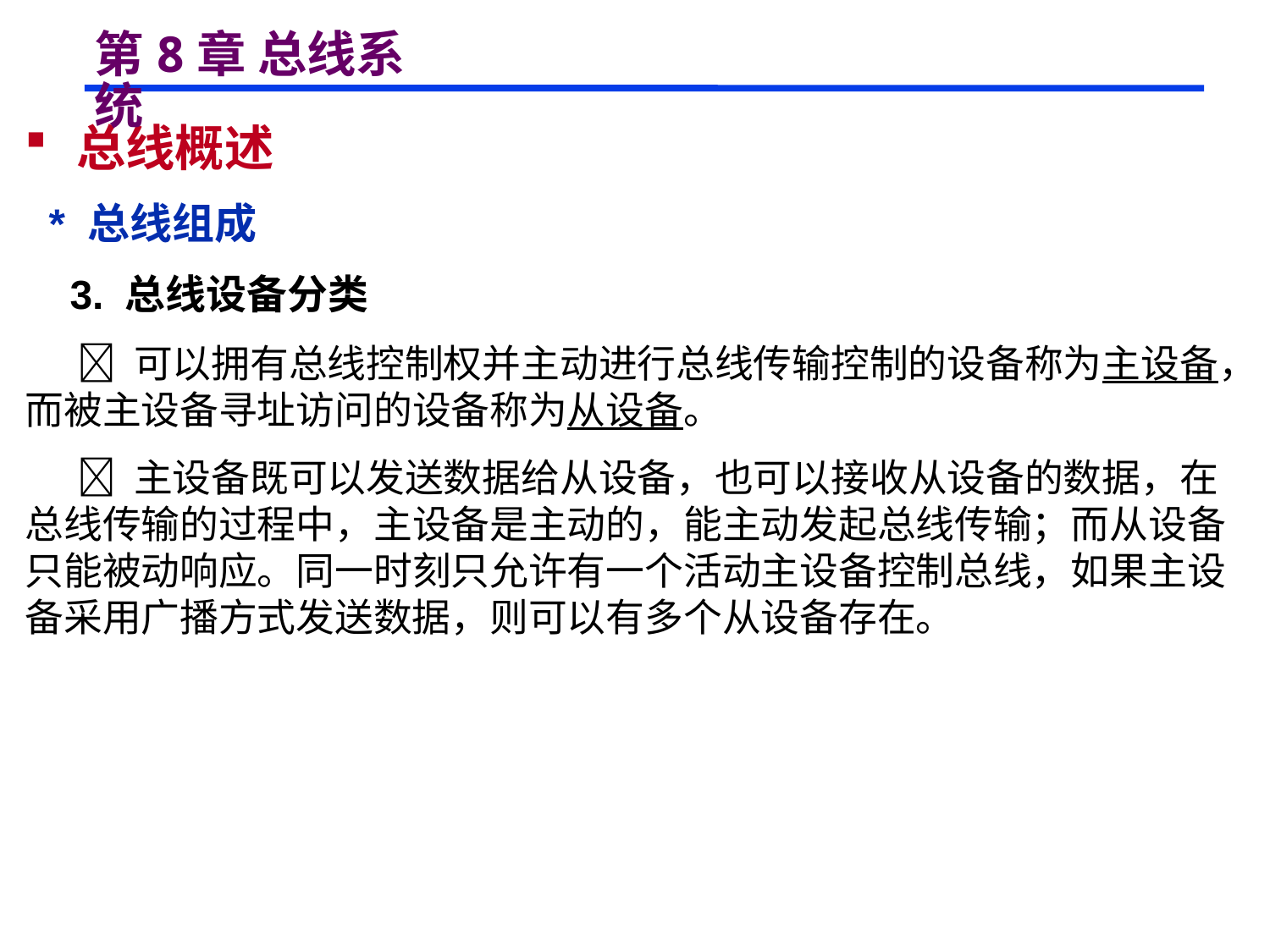

# 第8章 总线系统
 总线概述
  * 总线组成
    3. 总线设备分类
      • 可以拥有总线控制权并主动进行总线传输控制的设备称为主设备，而被主设备寻址访问的设备称为从设备。
      • 主设备既可以发送数据给从设备，也可以接收从设备的数据，在总线传输的过程中，主设备是主动的，能主动发起总线传输；而从设备只能被动响应。同一时刻只允许有一个活动主设备控制总线，如果主设备采用广播方式发送数据，则可以有多个从设备存在。